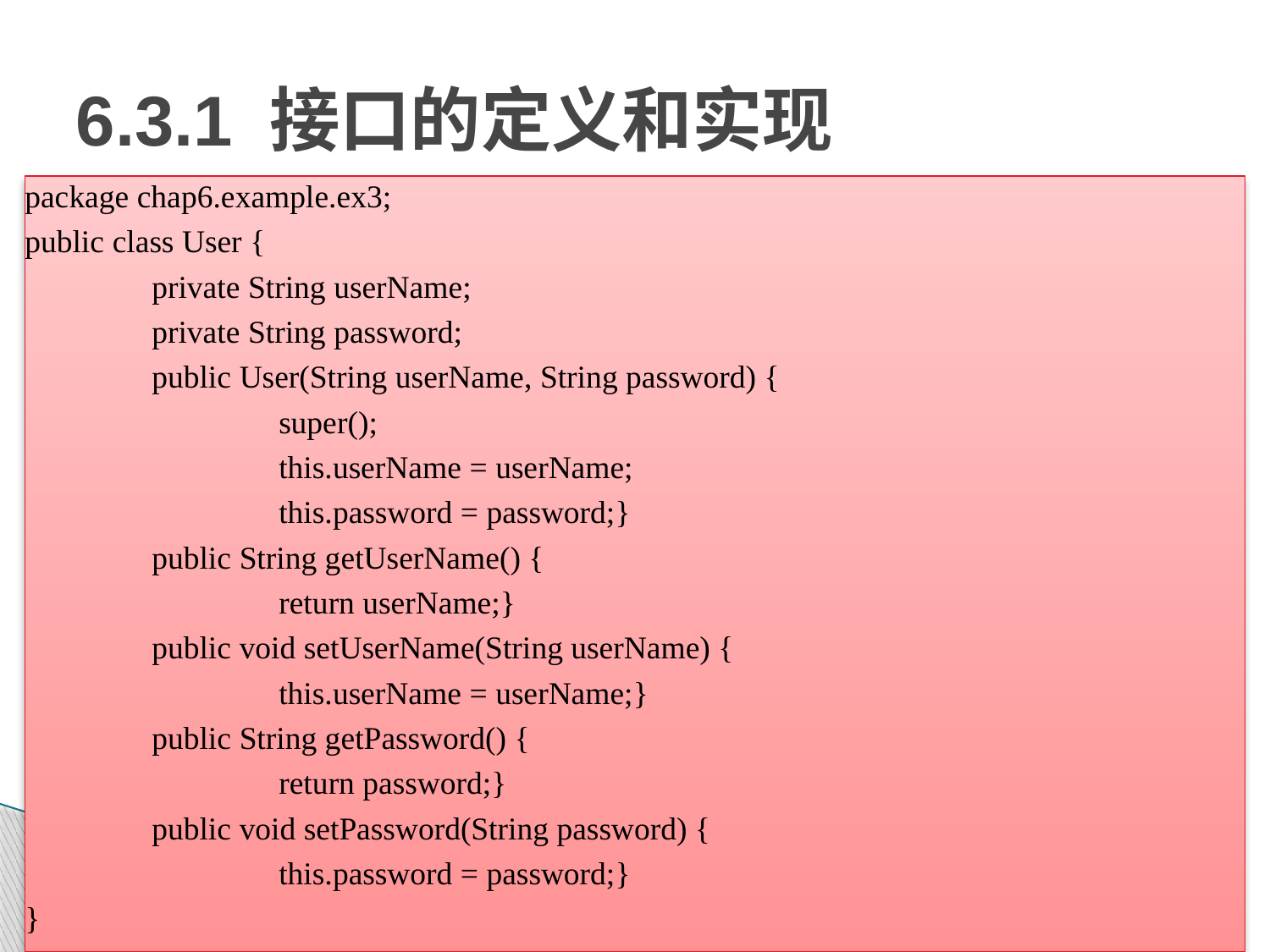

# 6.3.1 接口的定义和实现
package chap6.example.ex3;
public class User {
	private String userName;
	private String password;
	public User(String userName, String password) {
		super();
		this.userName = userName;
		this.password = password;}
	public String getUserName() {
		return userName;}
	public void setUserName(String userName) {
		this.userName = userName;}
	public String getPassword() {
		return password;}
	public void setPassword(String password) {
		this.password = password;}
}